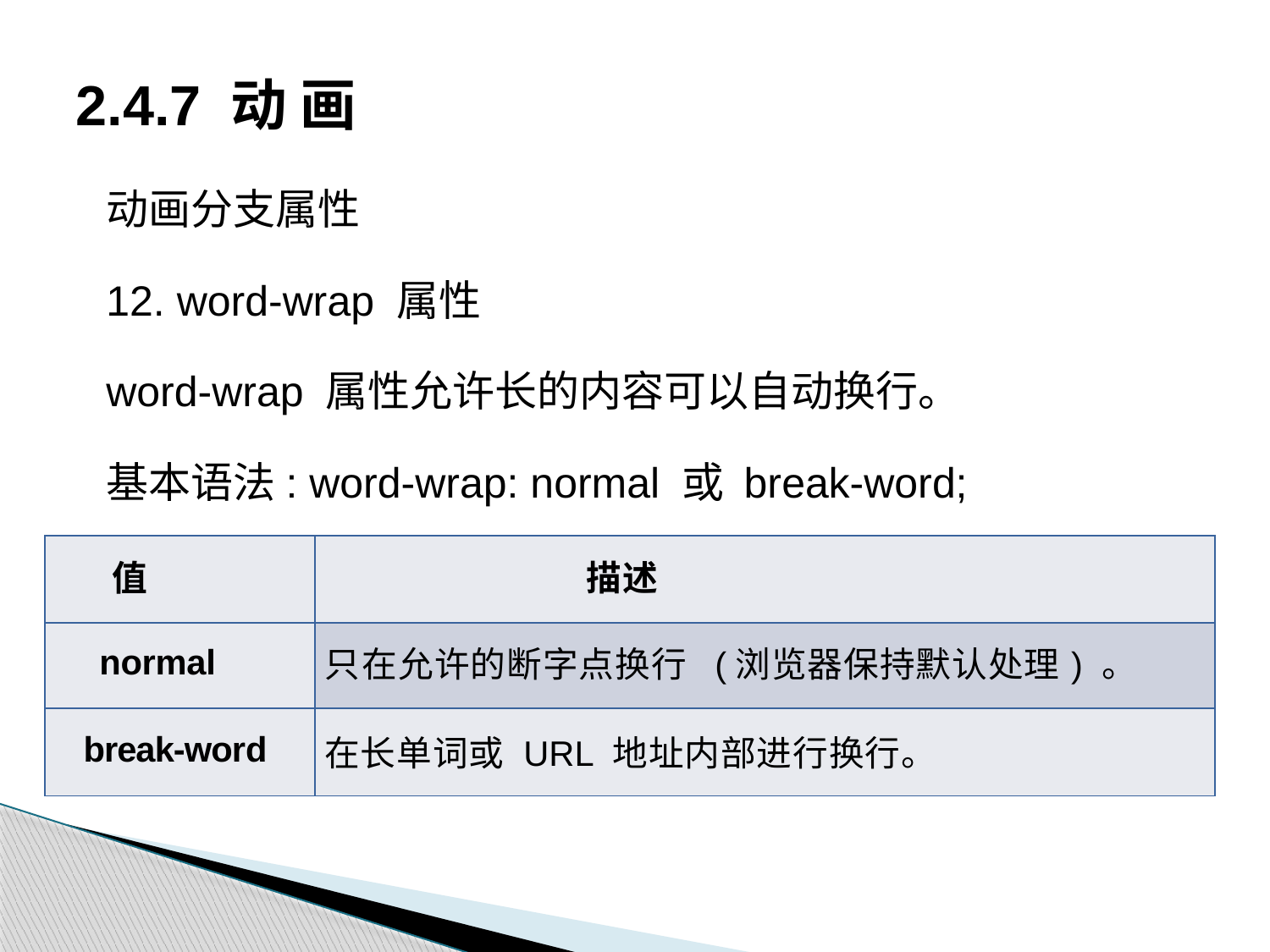

# 2.4.7 动 画
动画分支属性
12. word-wrap 属性
word-wrap 属性允许长的内容可以自动换行。
基本语法: word-wrap: normal 或 break-word;
| 值 | 描述 |
| --- | --- |
| normal | 只在允许的断字点换行 (浏览器保持默认处理) 。 |
| break-word | 在长单词或 URL 地址内部进行换行。 |